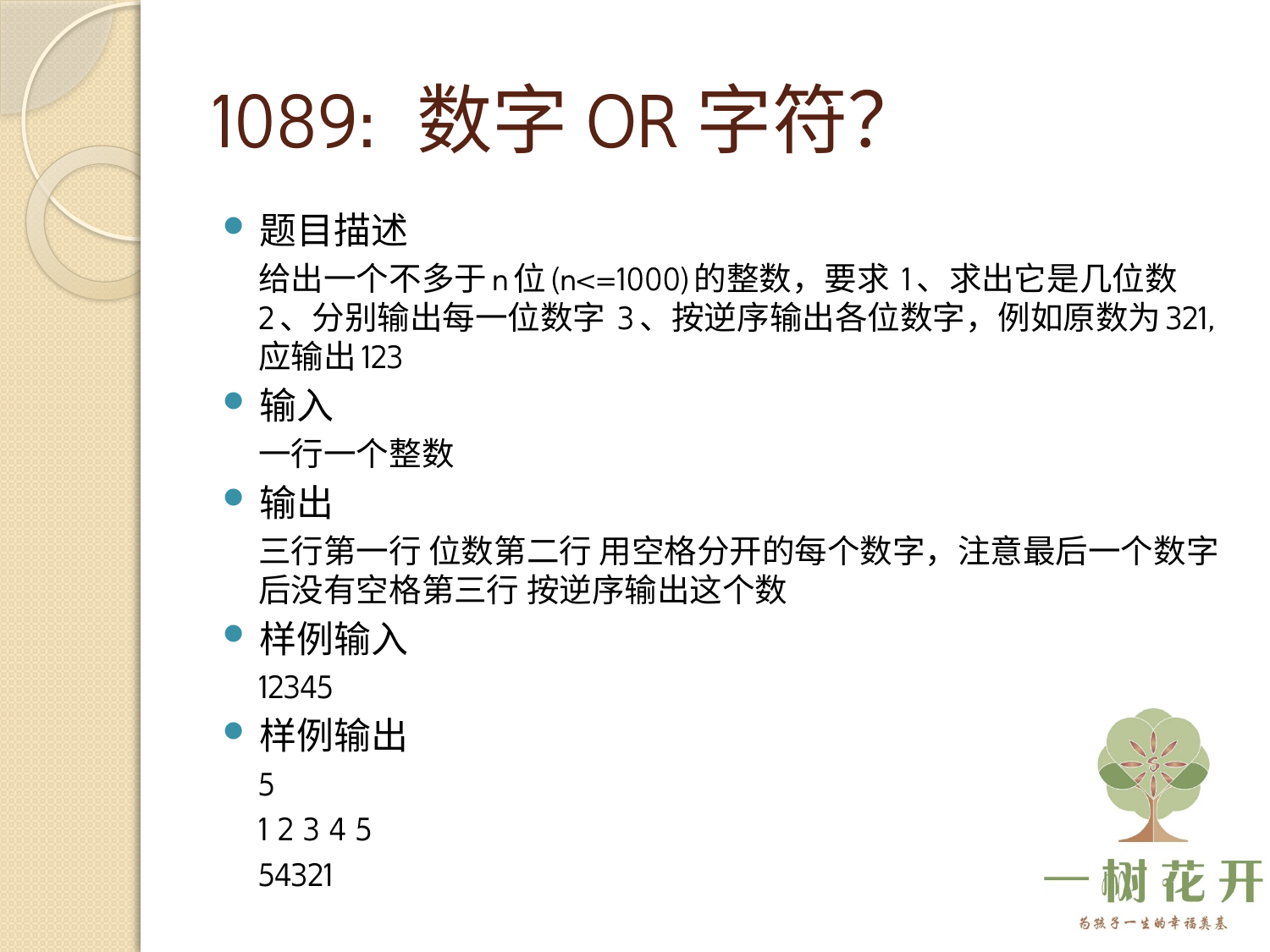

# 1089: 数字OR字符？
题目描述
给出一个不多于n位(n<=1000)的整数，要求 1、求出它是几位数 2、分别输出每一位数字 3、按逆序输出各位数字，例如原数为321,应输出123
输入
一行一个整数
输出
三行第一行 位数第二行 用空格分开的每个数字，注意最后一个数字后没有空格第三行 按逆序输出这个数
样例输入
12345
样例输出
5
1 2 3 4 5
54321